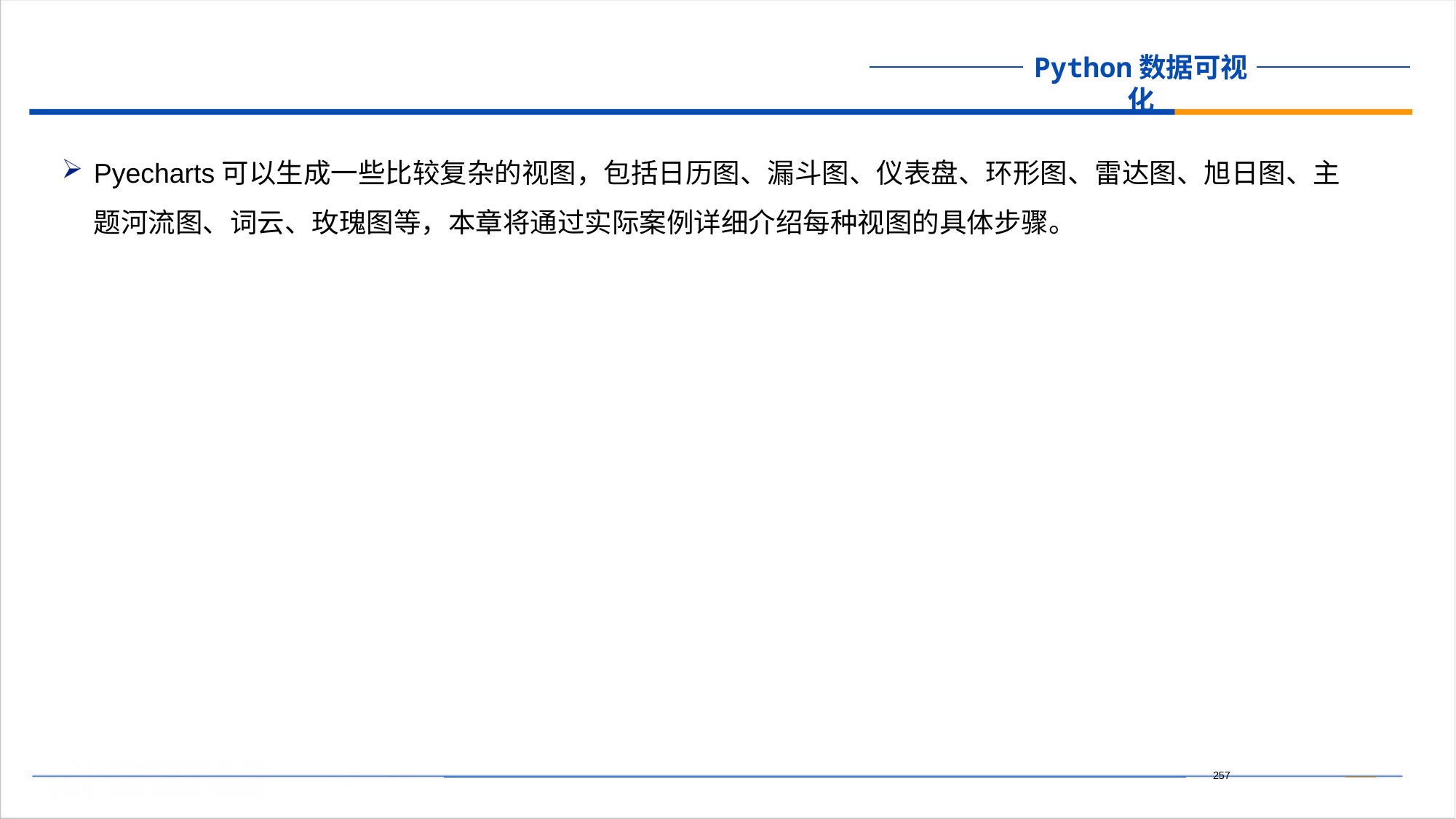

Pyecharts可以生成一些比较复杂的视图，包括日历图、漏斗图、仪表盘、环形图、雷达图、旭日图、主题河流图、词云、玫瑰图等，本章将通过实际案例详细介绍每种视图的具体步骤。